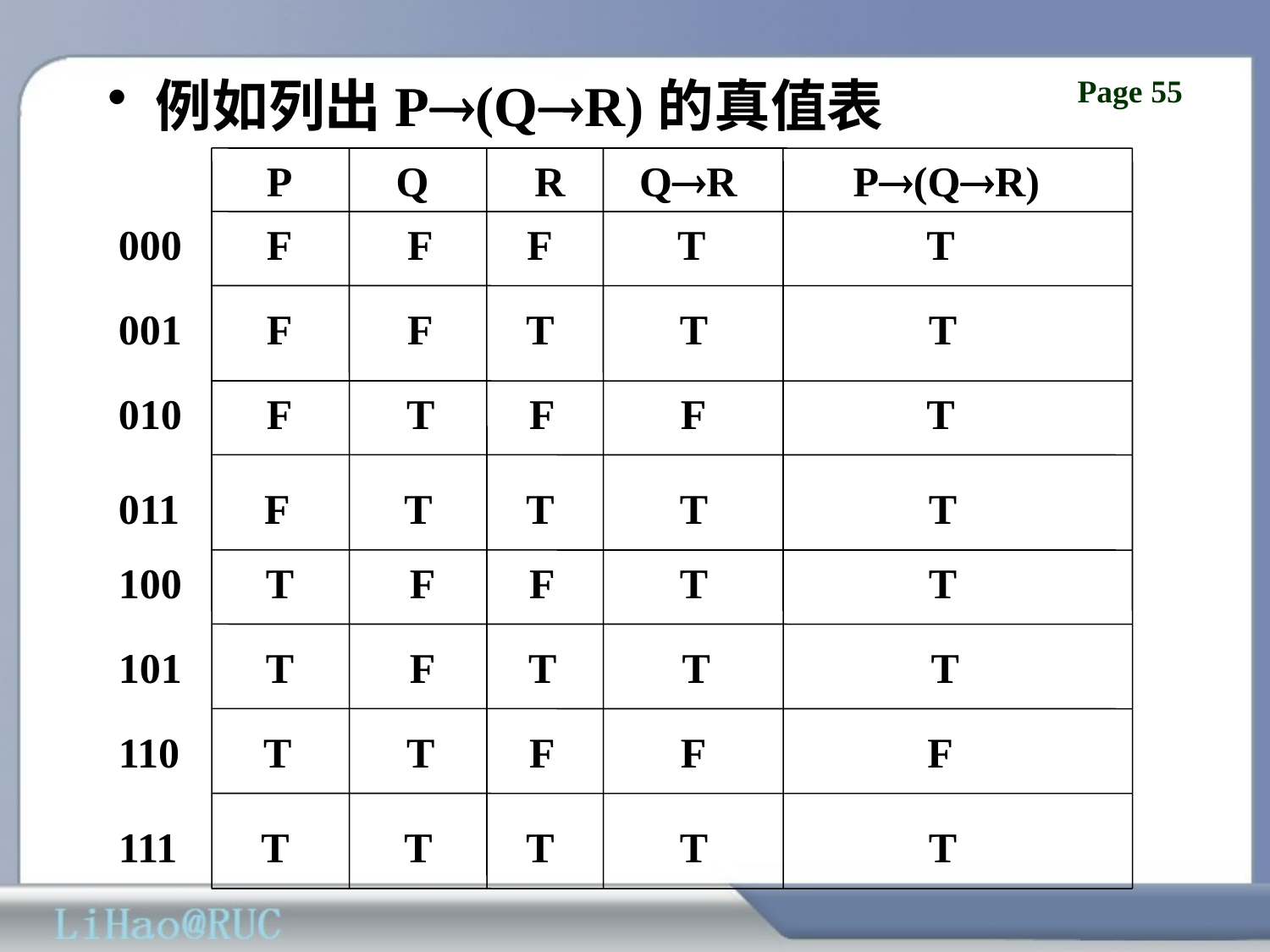

例如列出P→(Q→R)的真值表

   P          Q          R       Q→R           P→(Q→R)

000        F           F         F            T                     T

001        F           F         T            T                     T
010        F           T         F            F                     T

011        F           T         T            T                     T
100        T           F         F            T                     T

101        T           F         T            T                     T

110        T           T         F            F                     F

111        T           T         T            T                     T